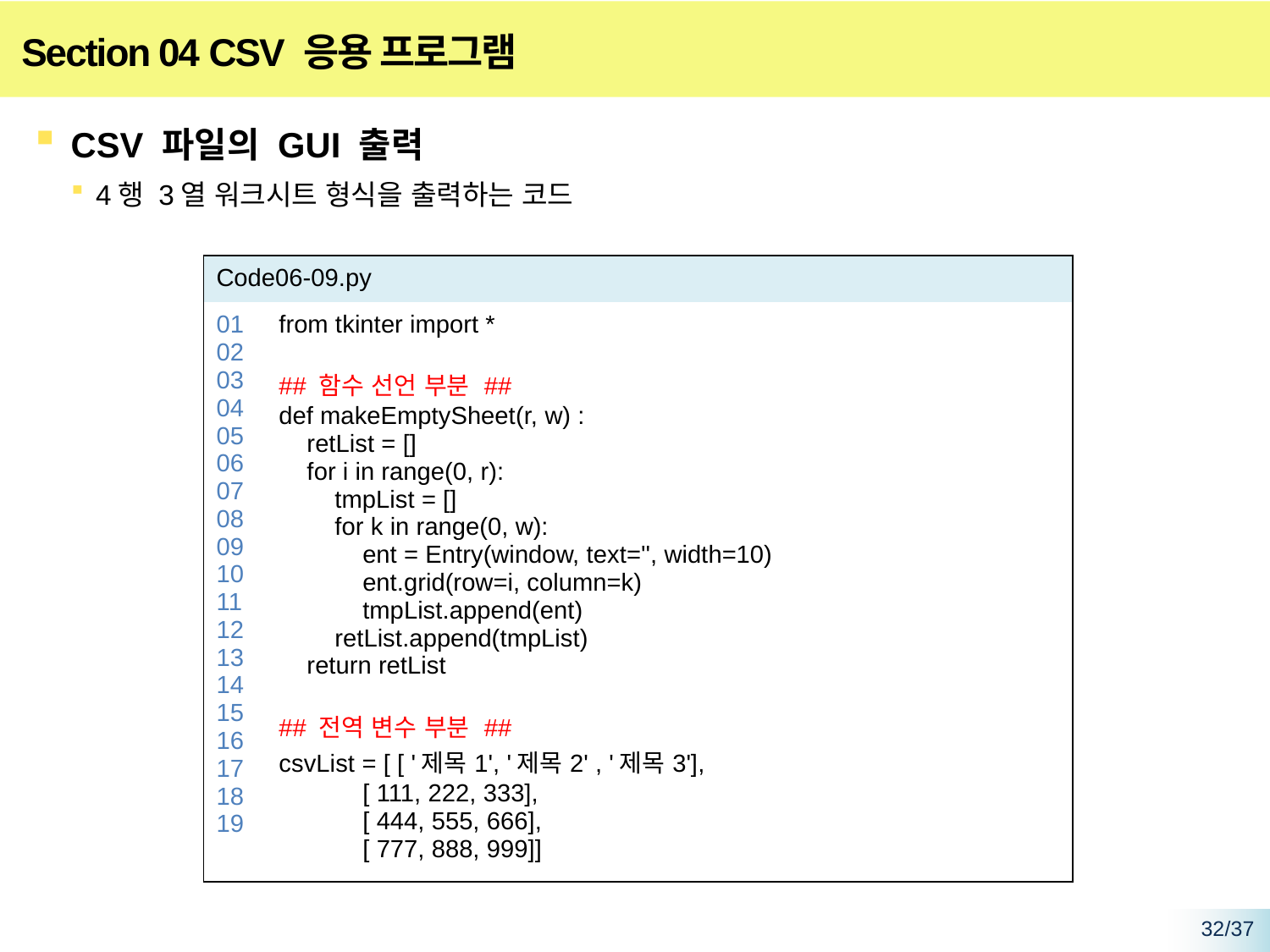

# Section 04 CSV 응용 프로그램
CSV 파일의 GUI 출력
4행 3열 워크시트 형식을 출력하는 코드
| Code06-09.py |  |
| --- | --- |
| 01 02 03 04 05 06 07 08 09 10 11 12 13 14 15 16 17 18 19 | from tkinter import \* ## 함수 선언 부분 ## def makeEmptySheet(r, w) : retList = [] for i in range(0, r): tmpList = [] for k in range(0, w): ent = Entry(window, text='', width=10) ent.grid(row=i, column=k) tmpList.append(ent) retList.append(tmpList) return retList ## 전역 변수 부분 ## csvList = [ [ '제목1', '제목2' , '제목3'], [ 111, 222, 333], [ 444, 555, 666], [ 777, 888, 999]] |